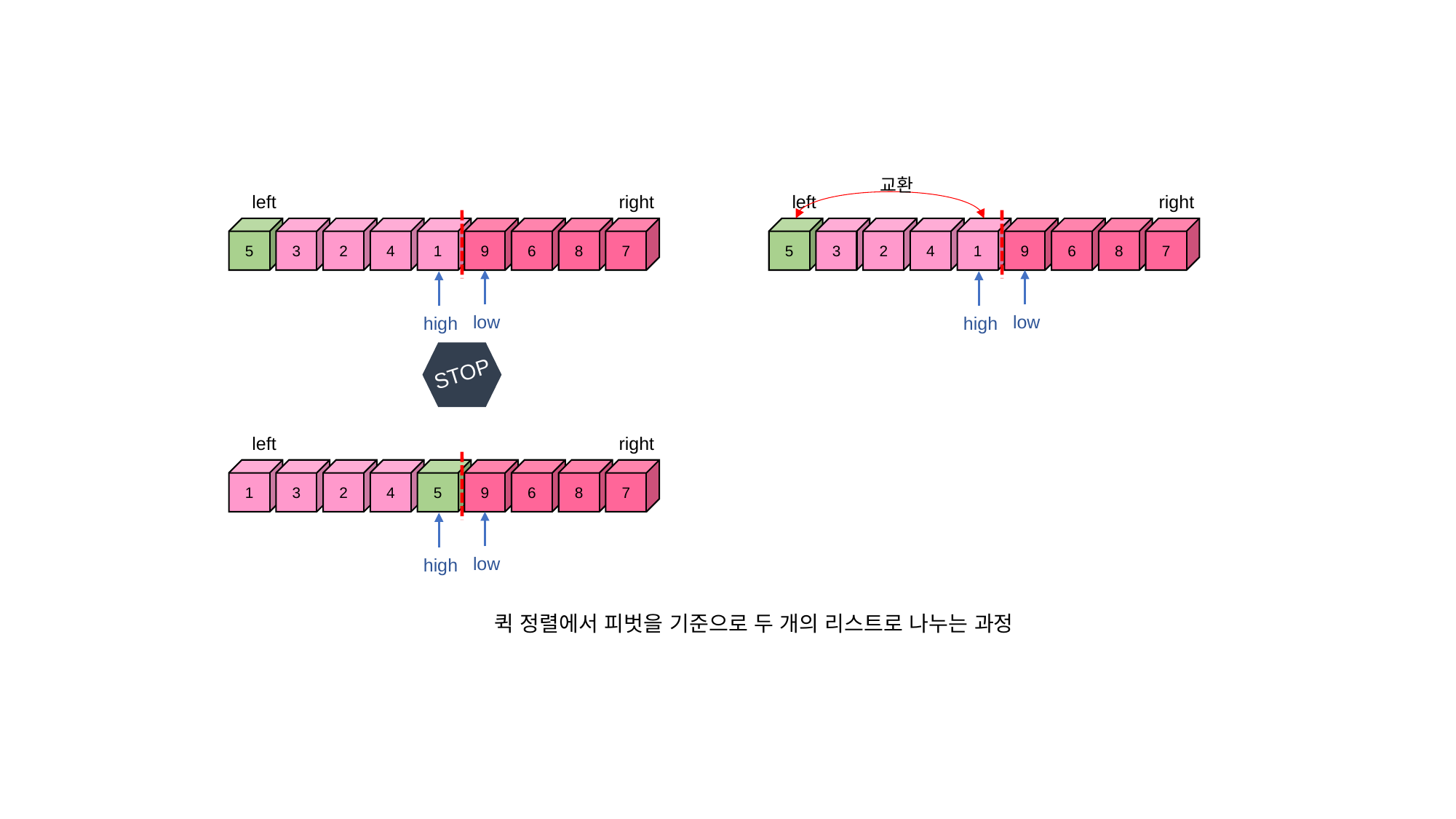

교환
left
right
left
right
5
3
2
4
1
9
6
8
7
5
3
2
4
1
9
6
8
7
low
low
high
high

STOP
left
right
1
3
2
4
5
9
6
8
7
low
high
퀵 정렬에서 피벗을 기준으로 두 개의 리스트로 나누는 과정